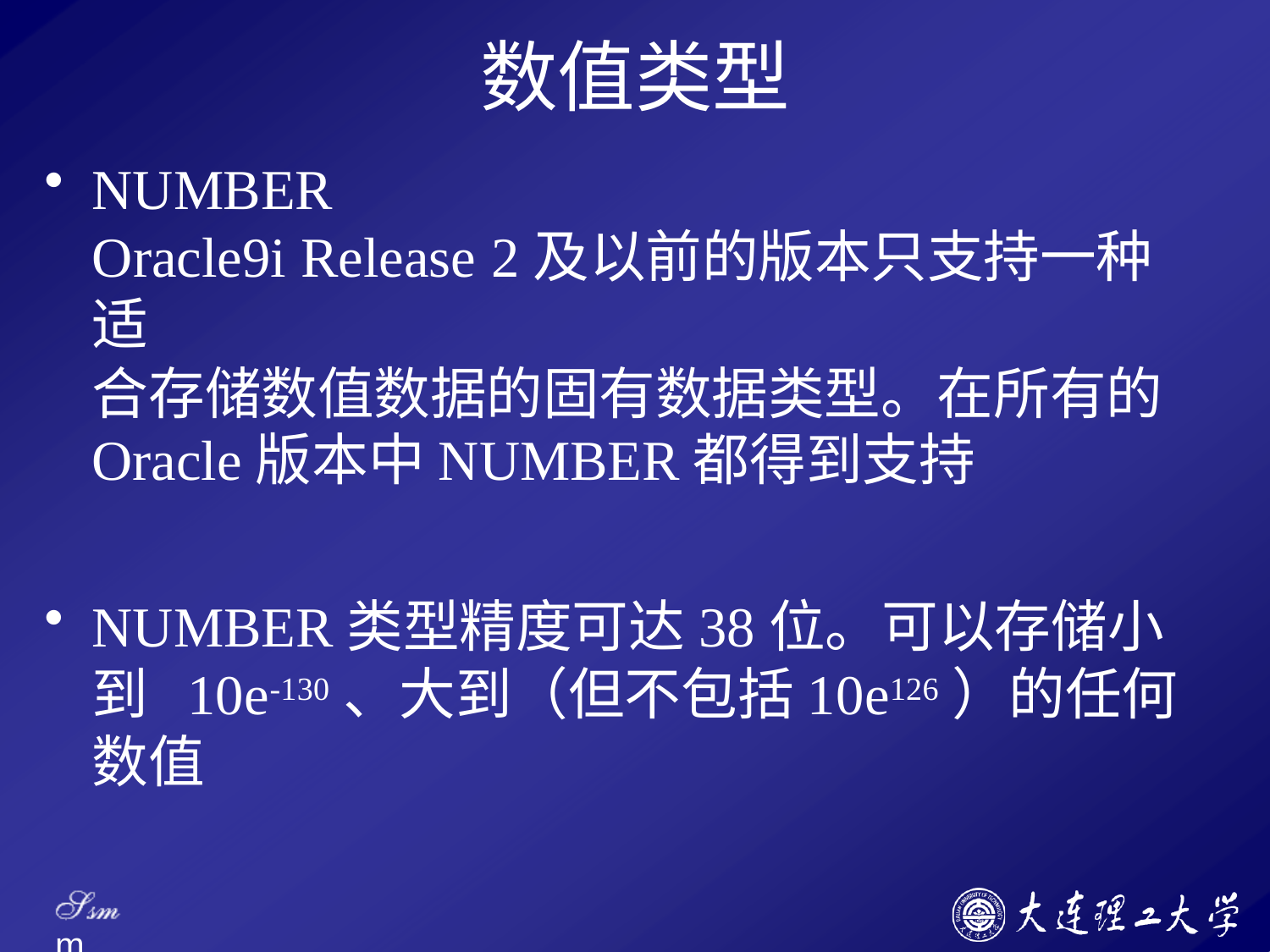

# 数值类型
NUMBER
Oracle9i Release 2及以前的版本只支持一种适
合存储数值数据的固有数据类型。在所有的
Oracle版本中NUMBER都得到支持

NUMBER类型精度可达38位。可以存储小到  10e-130、大到（但不包括10e126）的任何数值

Ssm